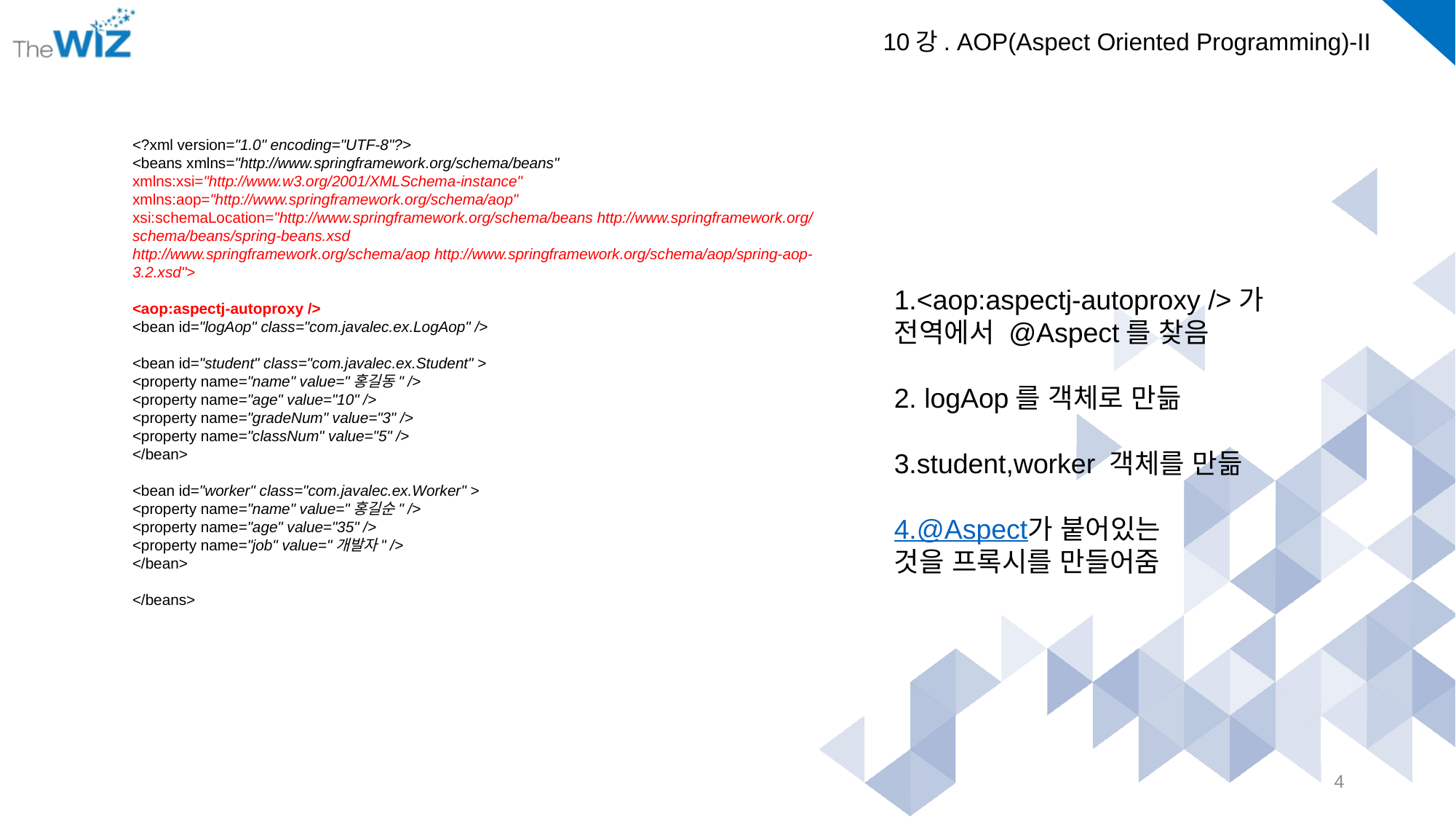

<?xml version="1.0" encoding="UTF-8"?>
<beans xmlns="http://www.springframework.org/schema/beans"
xmlns:xsi="http://www.w3.org/2001/XMLSchema-instance"
xmlns:aop="http://www.springframework.org/schema/aop"
xsi:schemaLocation="http://www.springframework.org/schema/beans http://www.springframework.org/schema/beans/spring-beans.xsd
http://www.springframework.org/schema/aop http://www.springframework.org/schema/aop/spring-aop-3.2.xsd">

<aop:aspectj-autoproxy />
<bean id="logAop" class="com.javalec.ex.LogAop" />

<bean id="student" class="com.javalec.ex.Student" >
<property name="name" value="홍길동" />
<property name="age" value="10" />
<property name="gradeNum" value="3" />
<property name="classNum" value="5" />
</bean>

<bean id="worker" class="com.javalec.ex.Worker" >
<property name="name" value="홍길순" />
<property name="age" value="35" />
<property name="job" value="개발자" />
</bean>

</beans>
1.<aop:aspectj-autoproxy />가
전역에서 @Aspect를 찾음

2. logAop를 객체로 만듦

3.student,worker 객체를 만듦

4.@Aspect가 붙어있는
것을 프록시를 만들어줌

4